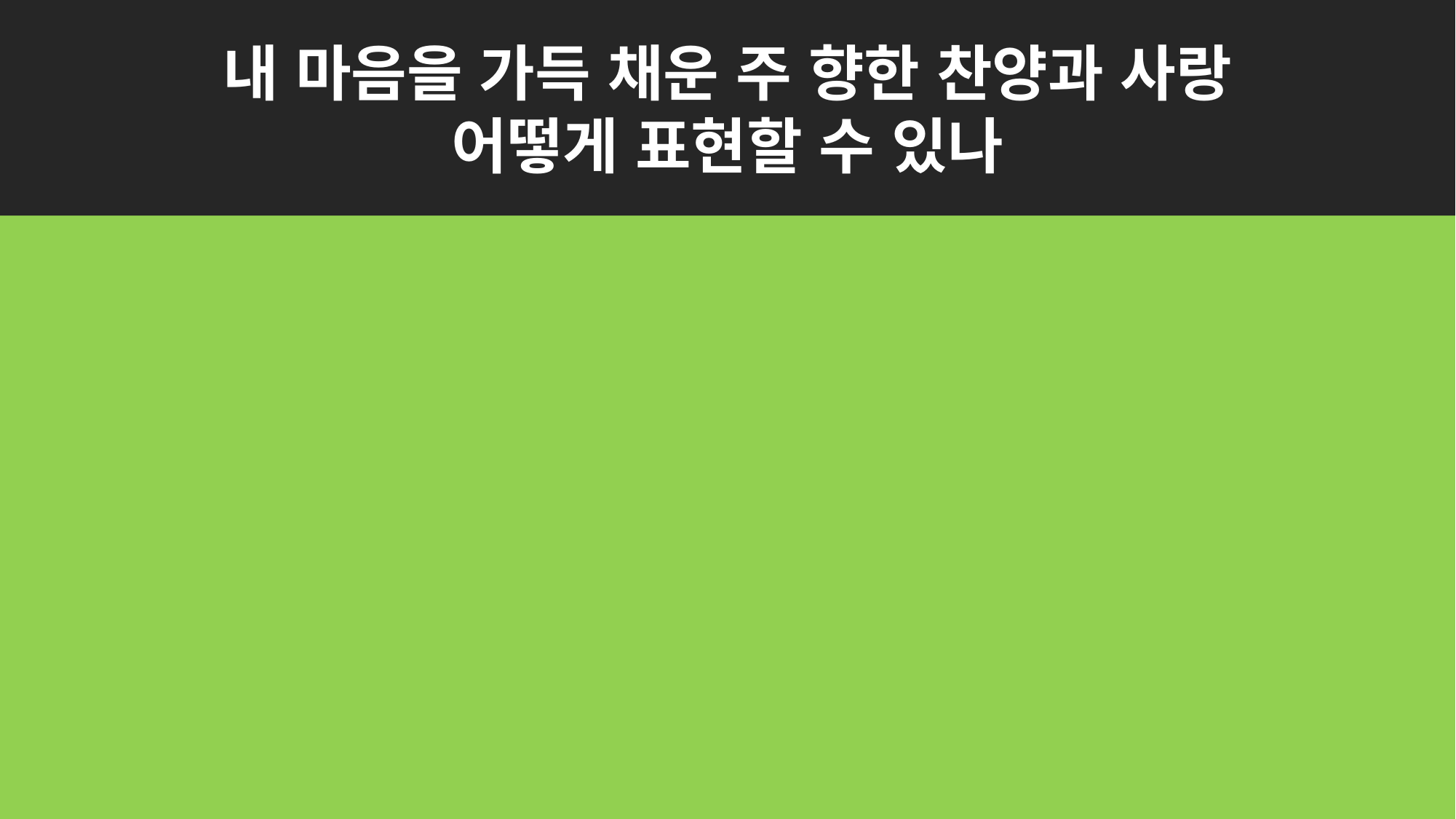

내 마음을 가득 채운 주 향한 찬양과 사랑
어떻게 표현할 수 있나